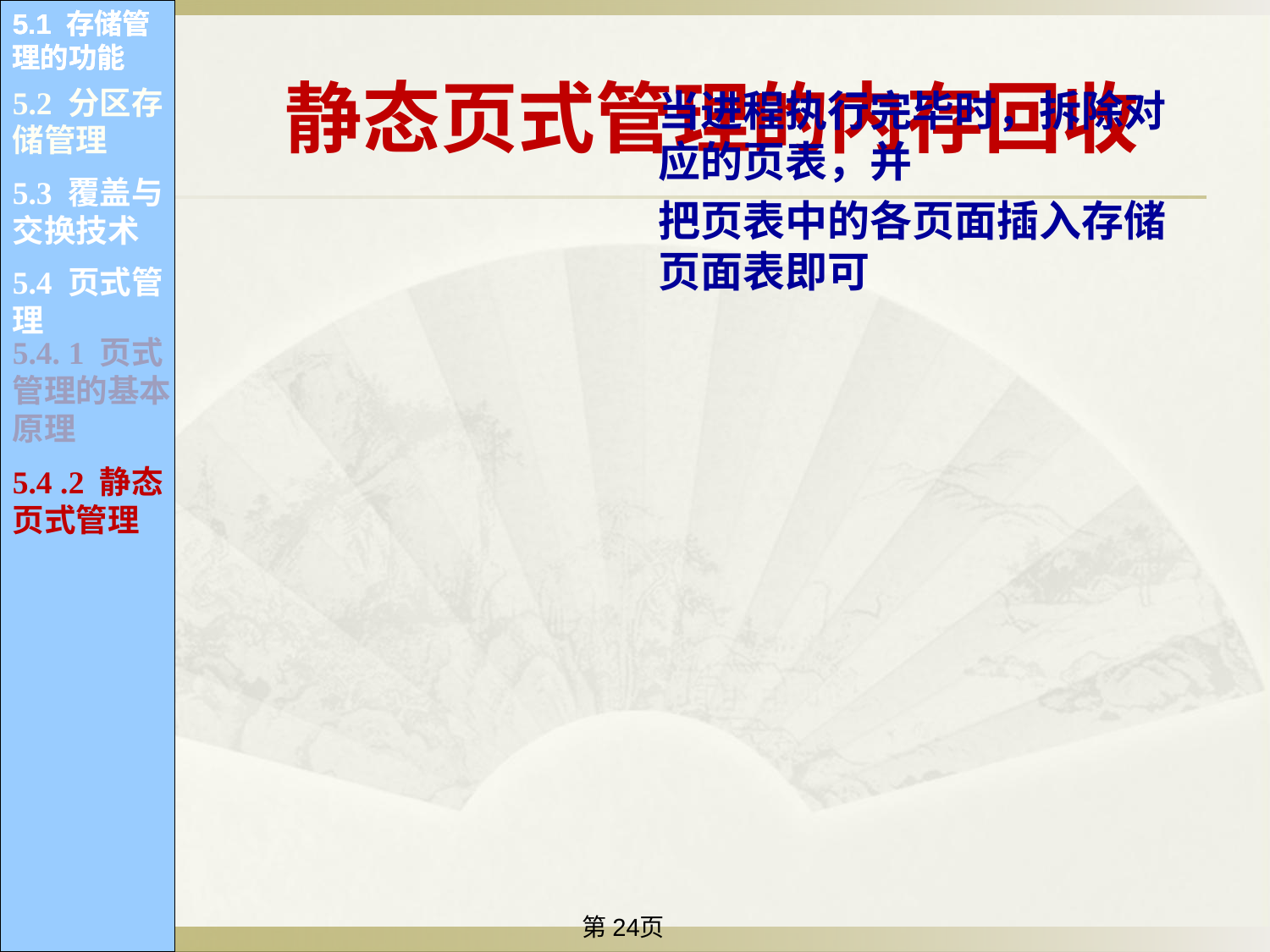

当进程执行完毕时，拆除对应的页表，并
把页表中的各页面插入存储页面表即可

5.1 存储管理的功能

5.1 存储管理的功能
5.1 存储管理的功能
5.1 存储管理的功能

5.1 存储管理的功能

5.1 存储管理的功能
5.1 存储管理的功能
5.1 存储管理的功能

5.1 存储管理的功能

5.1 存储管理的功能
5.1 存储管理的功能
5.1 存储管理的功能
静态页式管理的内存回收
5.2 分区存储管理
5.1.1 内存的分配和回收
5.1.2 内存空间的共享
5.1.2 内存空间的共享
5.3 覆盖与交换技术
5.1.3 存储保护
5.1.3 存储保护
5.4 页式管理
5.1.4 内存空间的扩充
5.4. 1 页式管理的基本原理
5.4 .2 静态页式管理